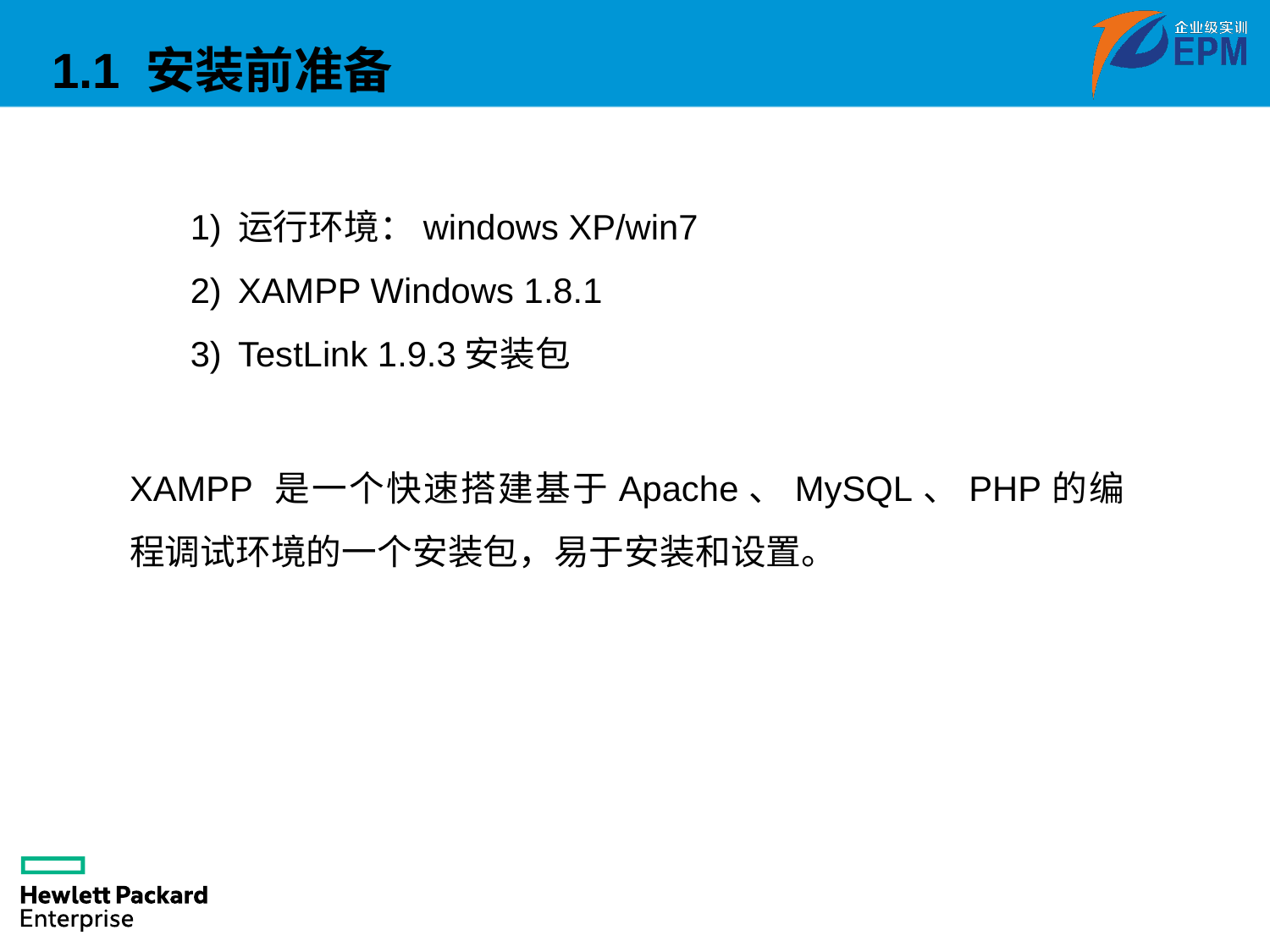

1.1 安装前准备
运行环境：windows XP/win7
XAMPP Windows 1.8.1
TestLink 1.9.3安装包
XAMPP 是一个快速搭建基于Apache、MySQL、PHP的编程调试环境的一个安装包，易于安装和设置。